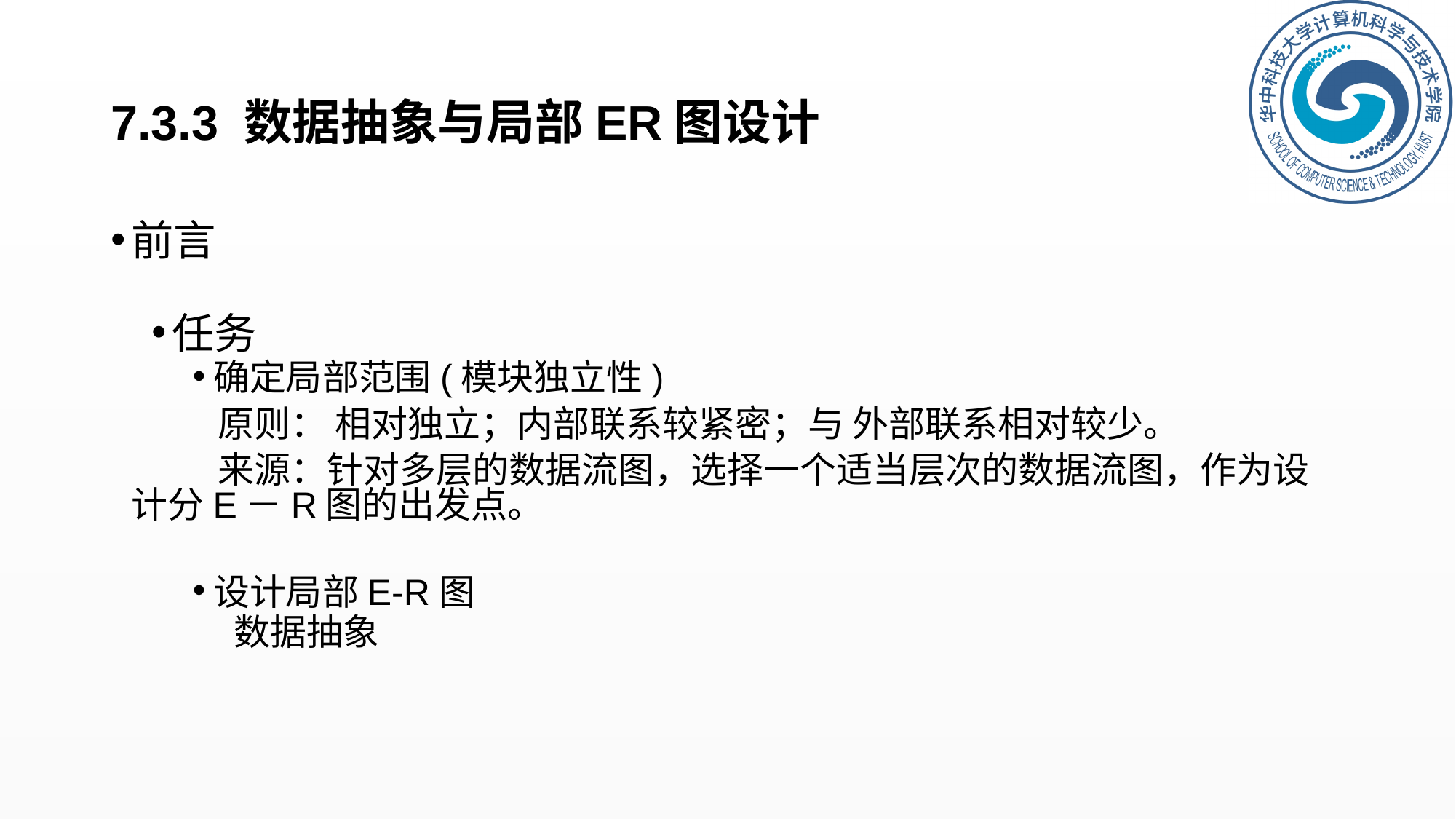

# 7.3.3 数据抽象与局部ER图设计
前言

任务
确定局部范围(模块独立性)
            原则： 相对独立；内部联系较紧密；与 外部联系相对较少。
            来源：针对多层的数据流图，选择一个适当层次的数据流图，作为设计分E－R图的出发点。

设计局部E-R图
    数据抽象